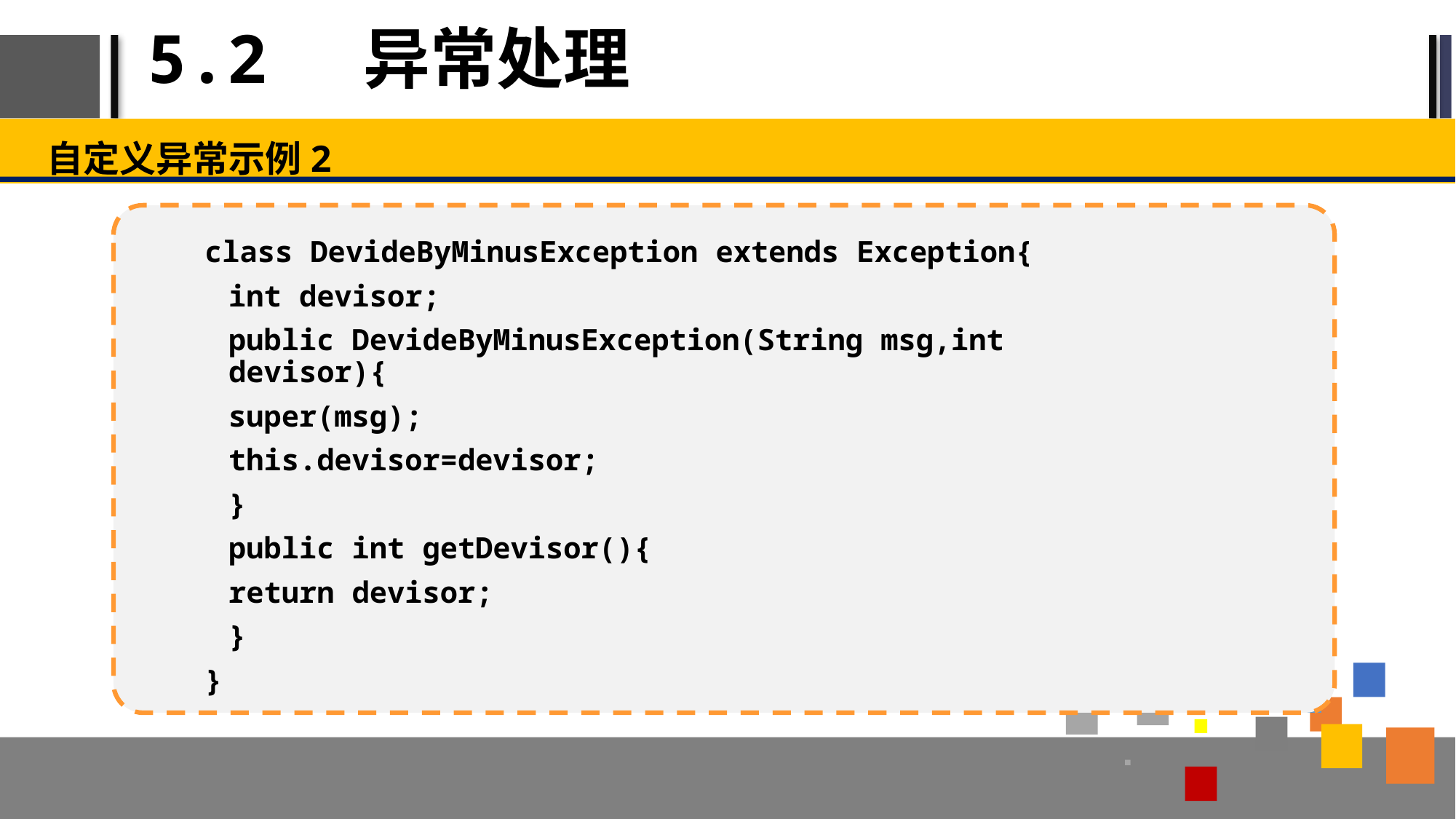

# 5.2  异常处理

自定义异常示例2

class DevideByMinusException extends Exception{
	int devisor;
	public DevideByMinusException(String msg,int devisor){
		super(msg);
		this.devisor=devisor;
	}
	public int getDevisor(){
		return devisor;
	}
}